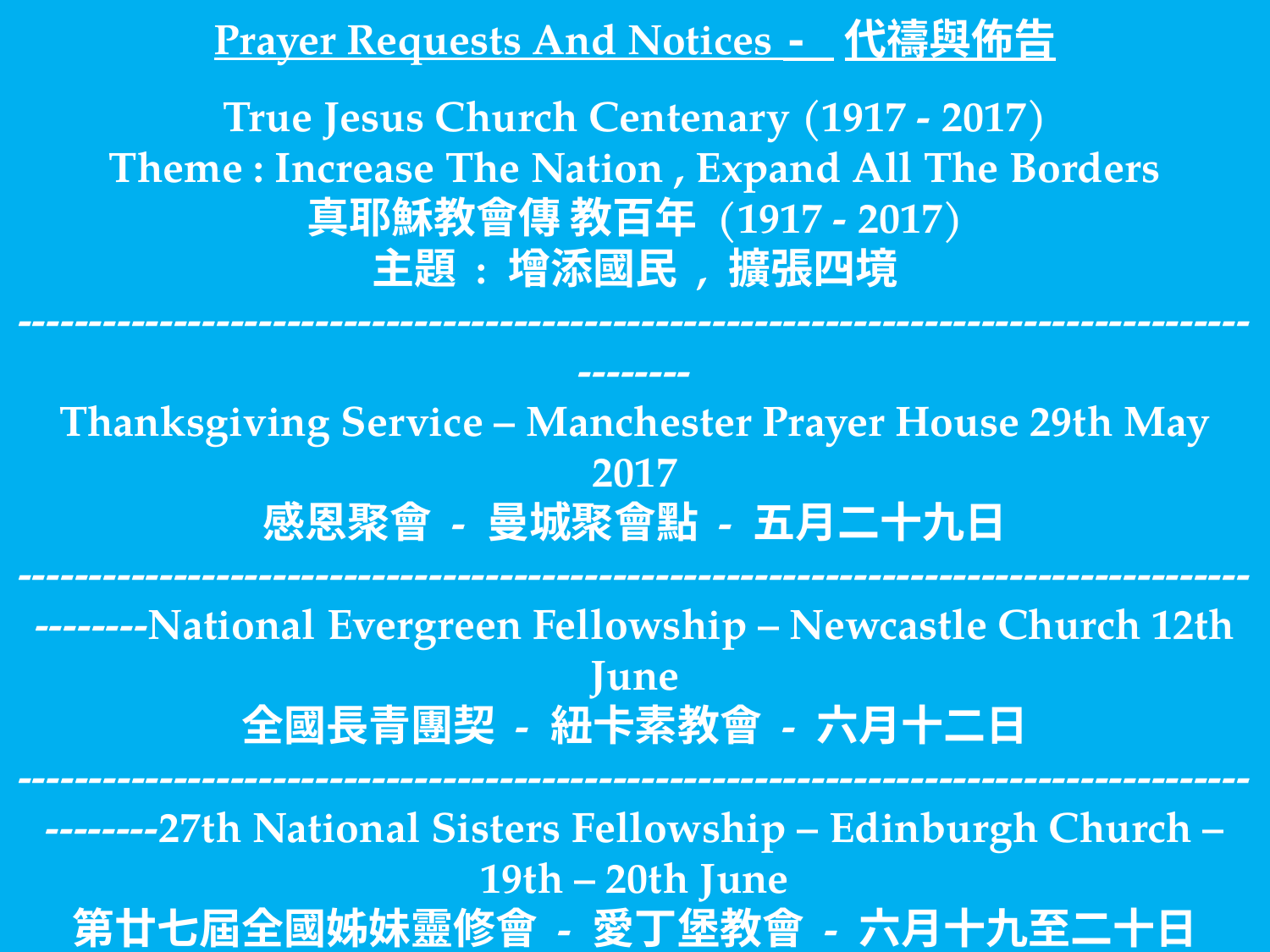

Prayer Requests And Notices - 代禱與佈告
True Jesus Church Centenary (1917 - 2017)
Theme : Increase The Nation , Expand All The Borders
真耶穌教會傳 教百年 (1917 - 2017)
主題 : 增添國民 , 擴張四境
-----------------------------------------------------------------------------------------------
Thanksgiving Service – Manchester Prayer House 29th May 2017
感恩聚會 - 曼城聚會點 - 五月二十九日
-----------------------------------------------------------------------------------------------National Evergreen Fellowship – Newcastle Church 12th June
全國長青團契 - 紐卡素教會 - 六月十二日
-----------------------------------------------------------------------------------------------27th National Sisters Fellowship – Edinburgh Church – 19th – 20th June
第廿七屆全國姊妹靈修會 - 愛丁堡教會 - 六月十九至二十日
-----------------------------------------------------------------------------------------------Literary Ministry Seminar – 17th – 20th June
聯總文宣講習會 - 六月十七至二十日
# Announcements